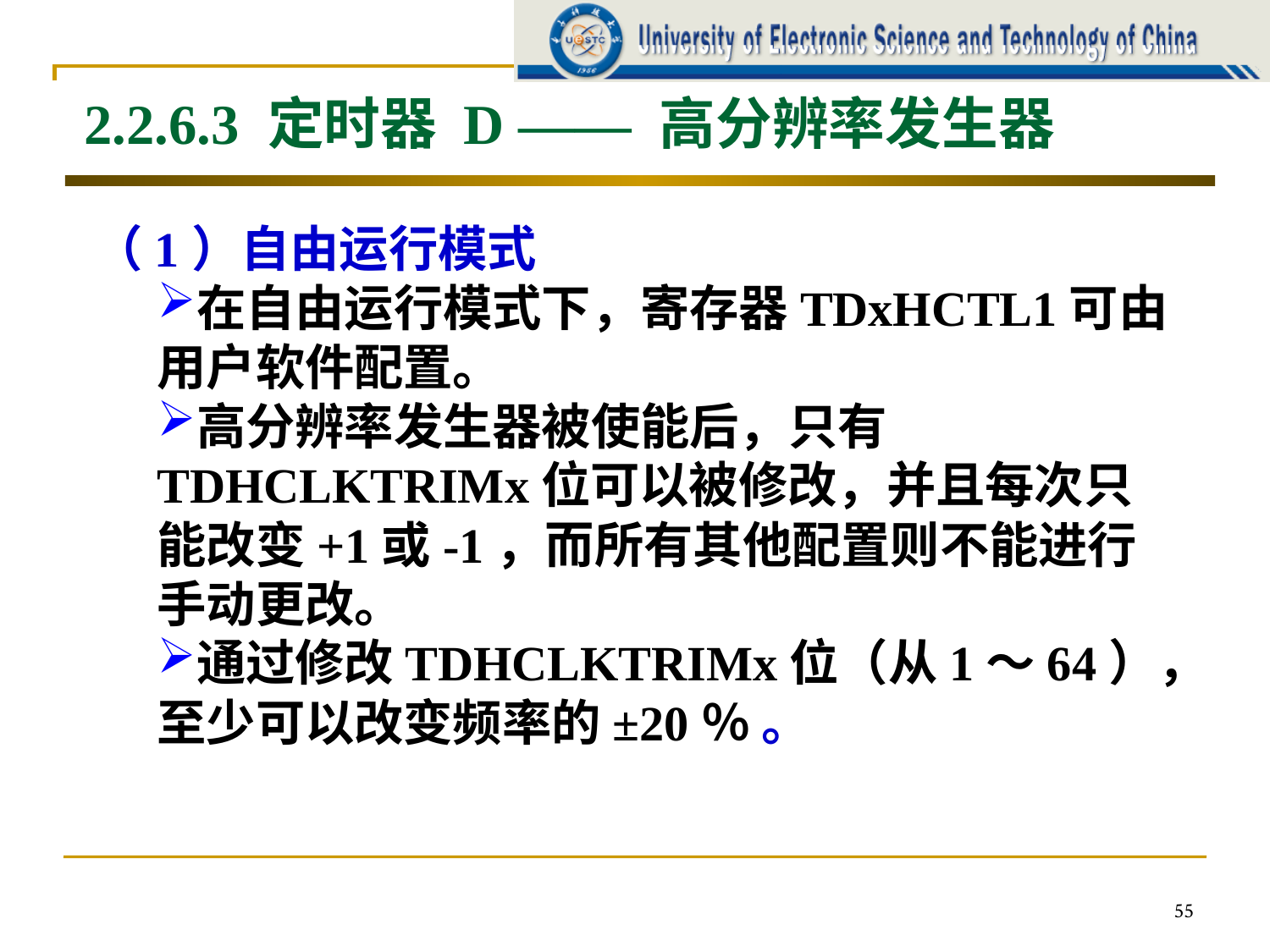

2.2.6.3 定时器 D —— 高分辨率发生器
（1）自由运行模式
在自由运行模式下，寄存器TDxHCTL1可由用户软件配置。
高分辨率发生器被使能后，只有TDHCLKTRIMx位可以被修改，并且每次只能改变+1或-1，而所有其他配置则不能进行手动更改。
通过修改TDHCLKTRIMx位（从1～64），至少可以改变频率的±20％ 。

55